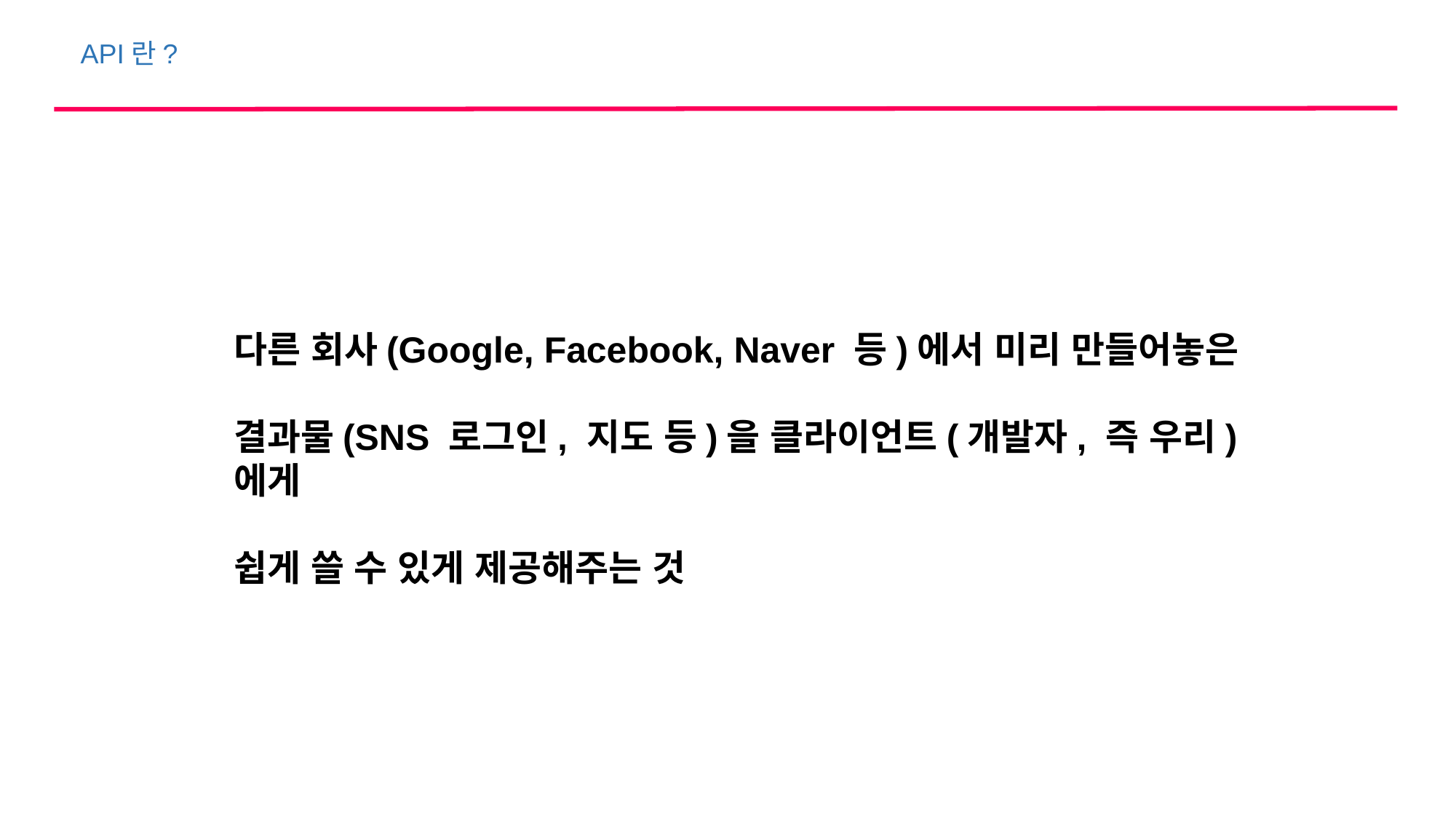

API란?
다른 회사(Google, Facebook, Naver 등)에서 미리 만들어놓은

결과물(SNS 로그인, 지도 등)을 클라이언트(개발자, 즉 우리)에게

쉽게 쓸 수 있게 제공해주는 것